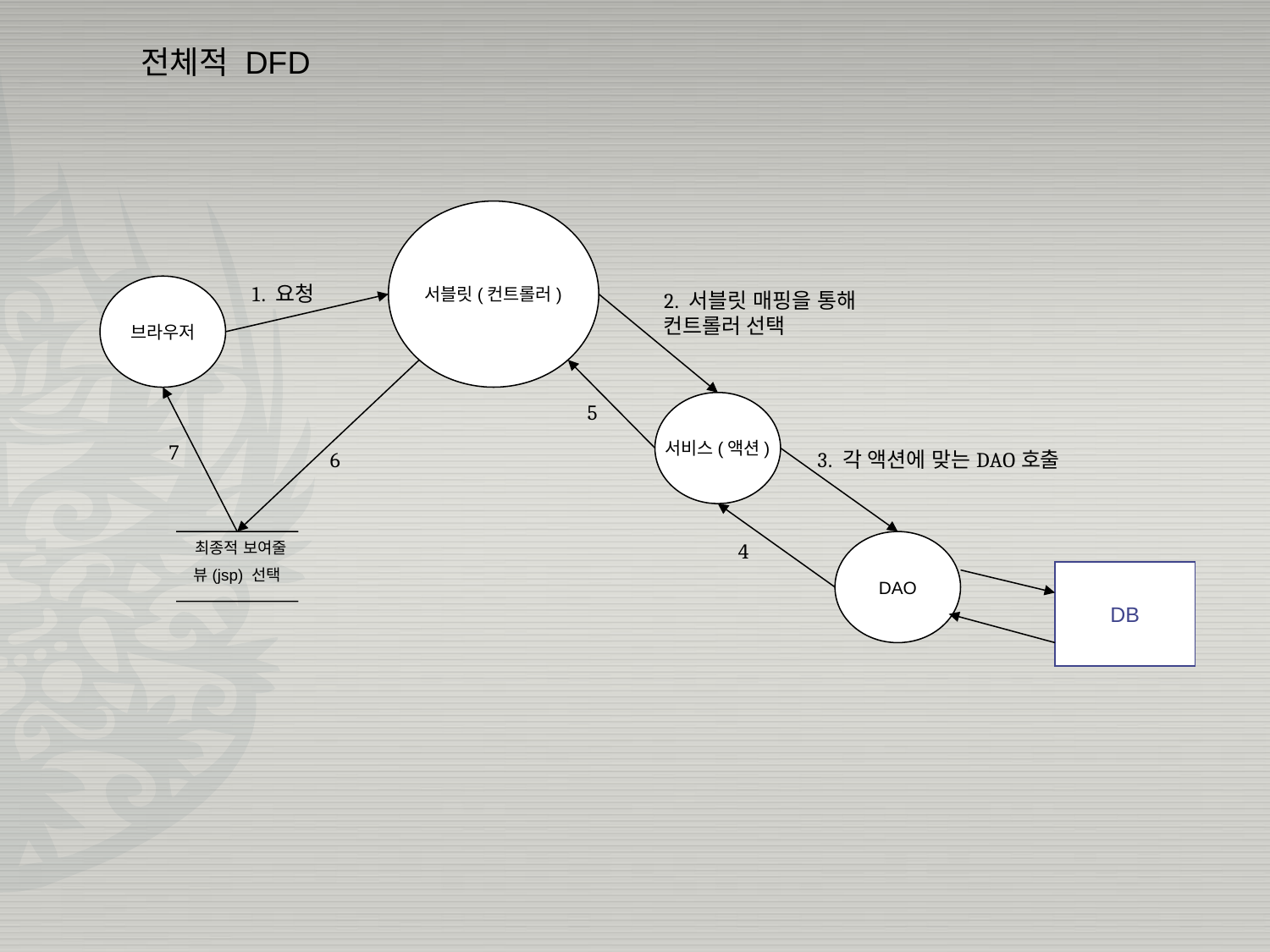

전체적 DFD
서블릿(컨트롤러)
1. 요청
브라우저
2. 서블릿 매핑을 통해 컨트롤러 선택
5
서비스(액션)
7
6
3. 각 액션에 맞는DAO호출
 최종적 보여줄
뷰(jsp) 선택

4
DAO
DB